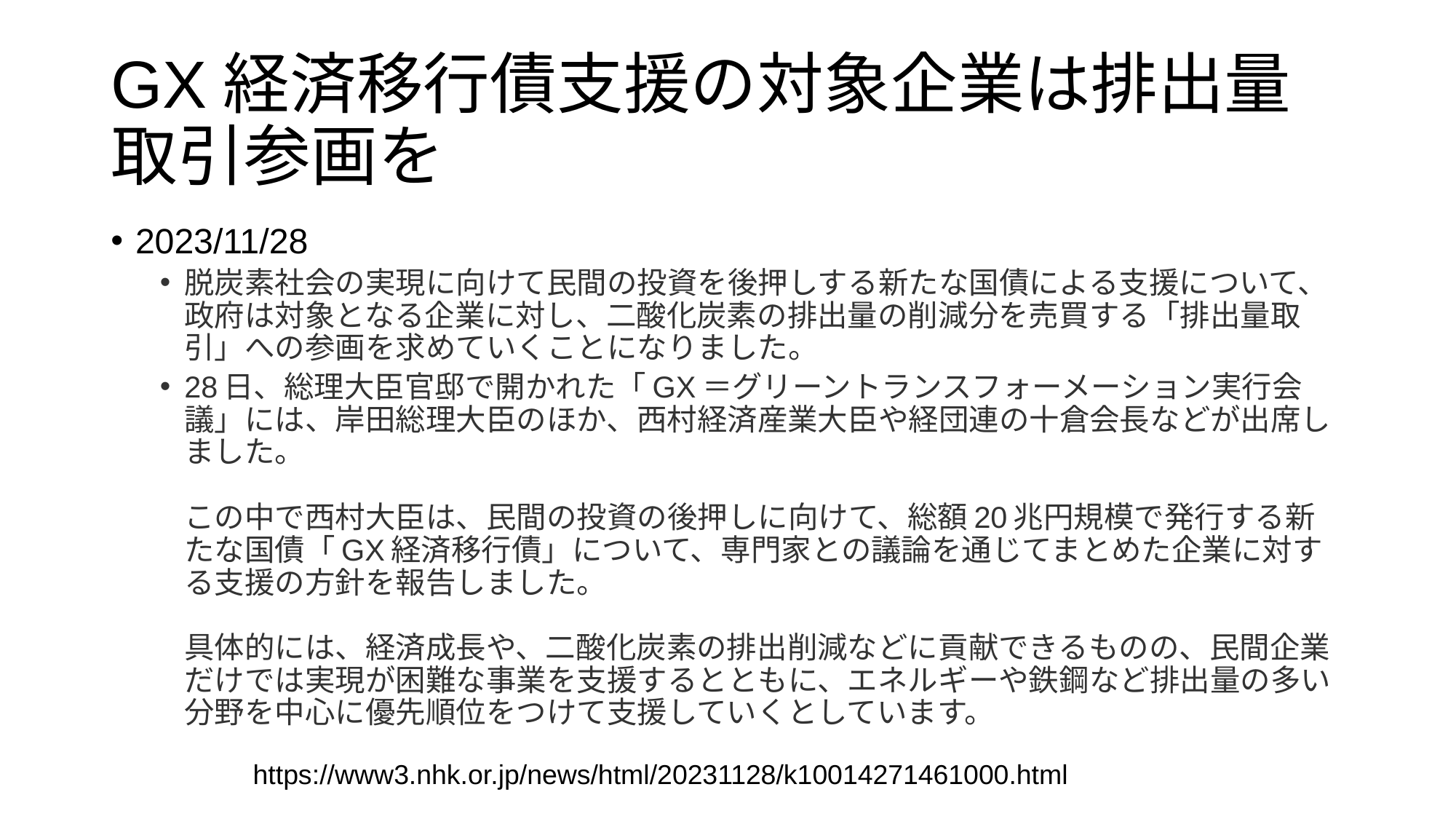

# GX経済移行債支援の対象企業は排出量取引参画を
2023/11/28
脱炭素社会の実現に向けて民間の投資を後押しする新たな国債による支援について、政府は対象となる企業に対し、二酸化炭素の排出量の削減分を売買する「排出量取引」への参画を求めていくことになりました。
28日、総理大臣官邸で開かれた「GX＝グリーントランスフォーメーション実行会議」には、岸田総理大臣のほか、西村経済産業大臣や経団連の十倉会長などが出席しました。
この中で西村大臣は、民間の投資の後押しに向けて、総額20兆円規模で発行する新たな国債「GX経済移行債」について、専門家との議論を通じてまとめた企業に対する支援の方針を報告しました。
具体的には、経済成長や、二酸化炭素の排出削減などに貢献できるものの、民間企業だけでは実現が困難な事業を支援するとともに、エネルギーや鉄鋼など排出量の多い分野を中心に優先順位をつけて支援していくとしています。

https://www3.nhk.or.jp/news/html/20231128/k10014271461000.html